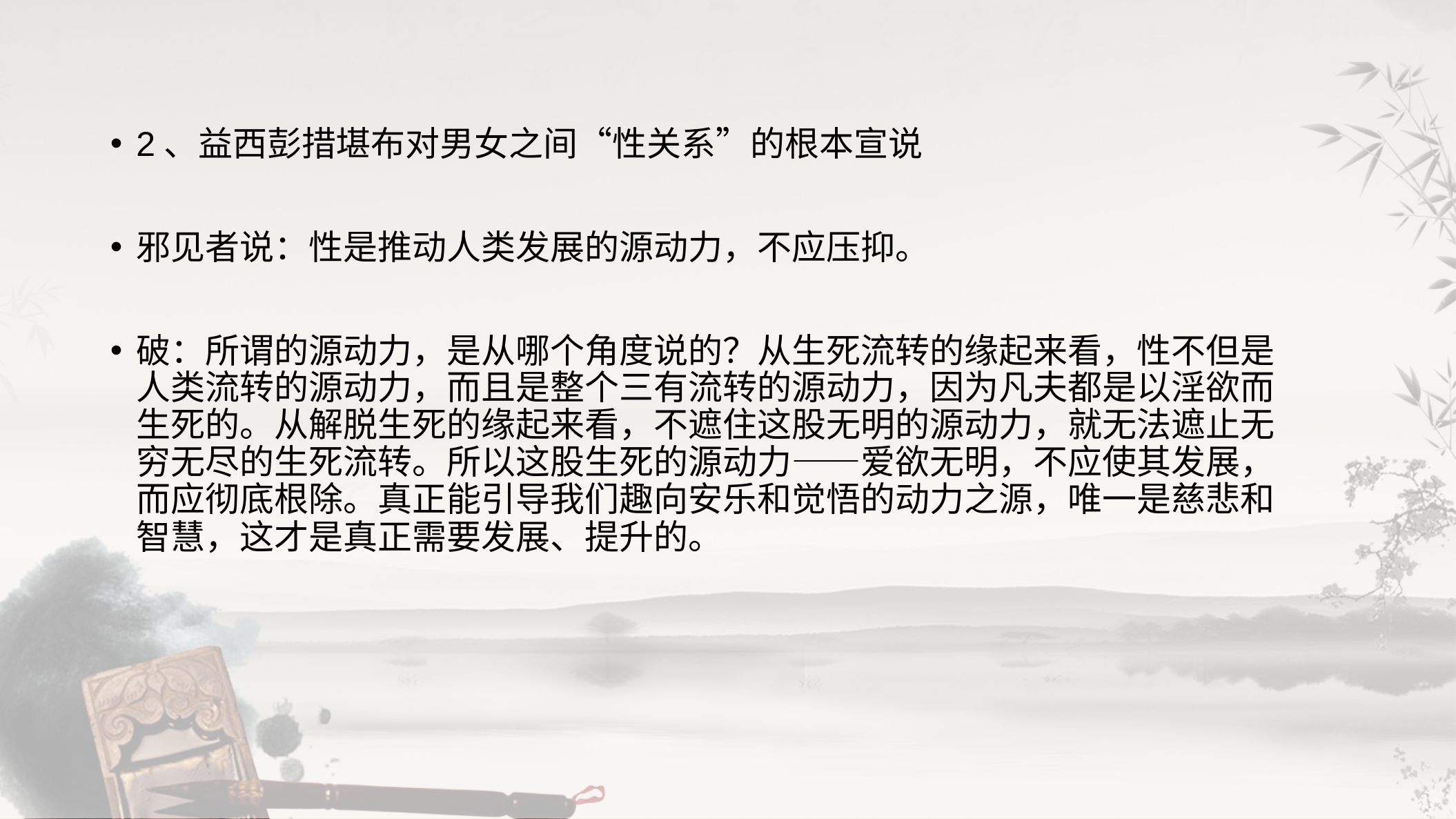

2、益西彭措堪布对男女之间“性关系”的根本宣说

邪见者说：性是推动人类发展的源动力，不应压抑。

破：所谓的源动力，是从哪个角度说的？从生死流转的缘起来看，性不但是人类流转的源动力，而且是整个三有流转的源动力，因为凡夫都是以淫欲而生死的。从解脱生死的缘起来看，不遮住这股无明的源动力，就无法遮止无穷无尽的生死流转。所以这股生死的源动力——爱欲无明，不应使其发展，而应彻底根除。真正能引导我们趣向安乐和觉悟的动力之源，唯一是慈悲和智慧，这才是真正需要发展、提升的。